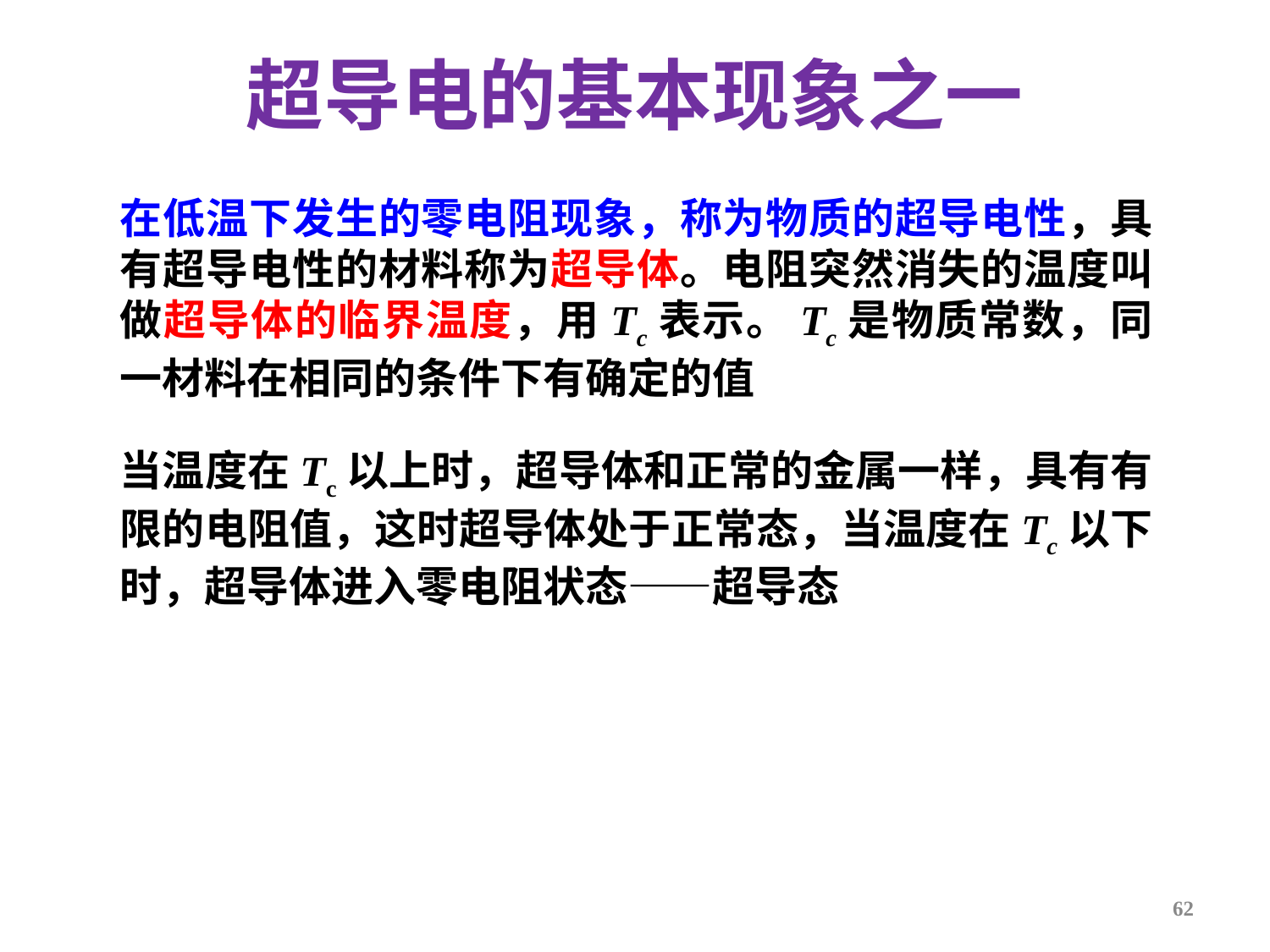

超导电的基本现象之一
在低温下发生的零电阻现象，称为物质的超导电性，具有超导电性的材料称为超导体。电阻突然消失的温度叫做超导体的临界温度，用Tc表示。Tc是物质常数，同一材料在相同的条件下有确定的值
当温度在Tc以上时，超导体和正常的金属一样，具有有限的电阻值，这时超导体处于正常态，当温度在Tc以下时，超导体进入零电阻状态——超导态
62